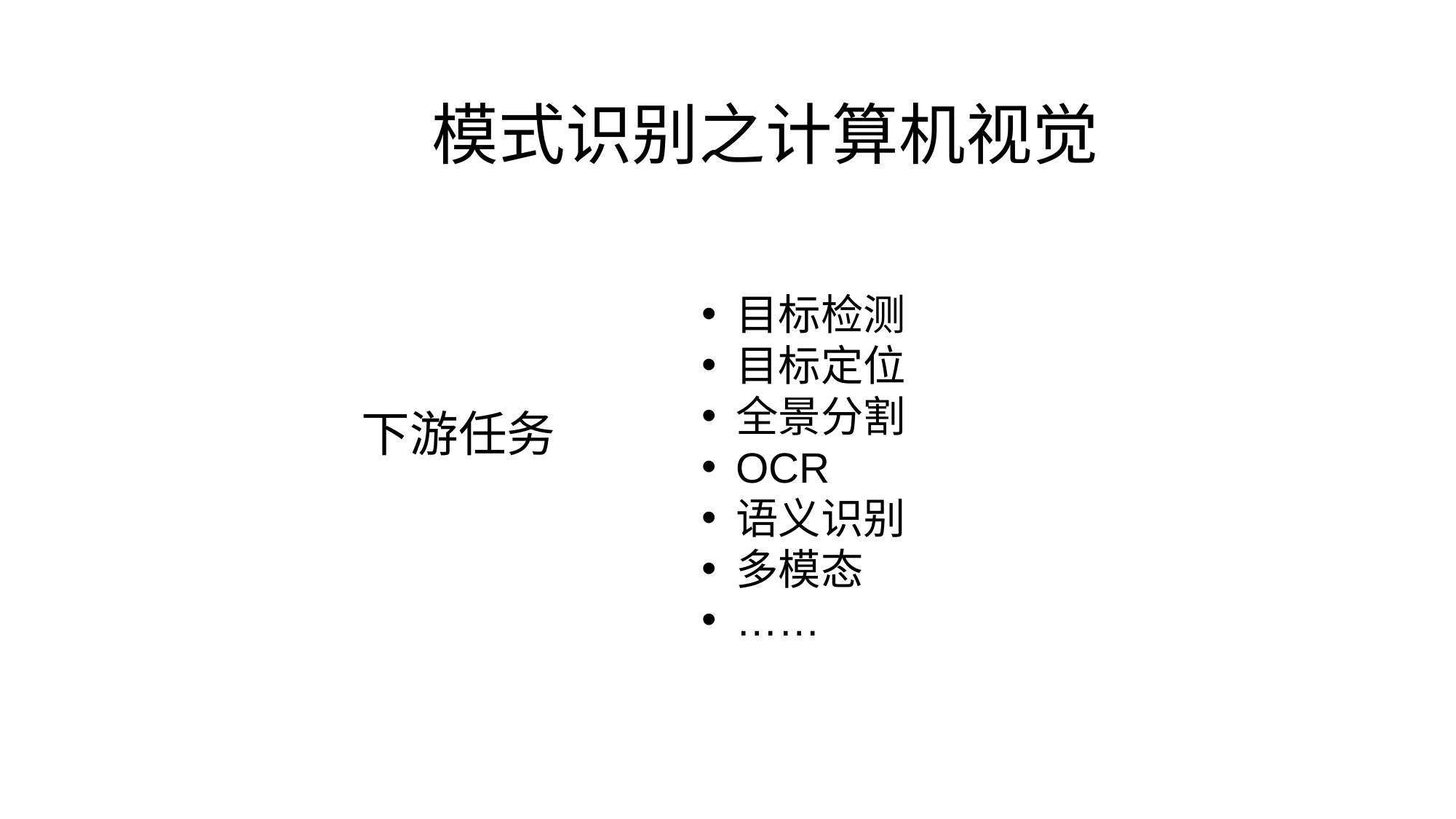

# 模式识别之计算机视觉
目标检测
目标定位
全景分割
OCR
语义识别
多模态
……
下游任务